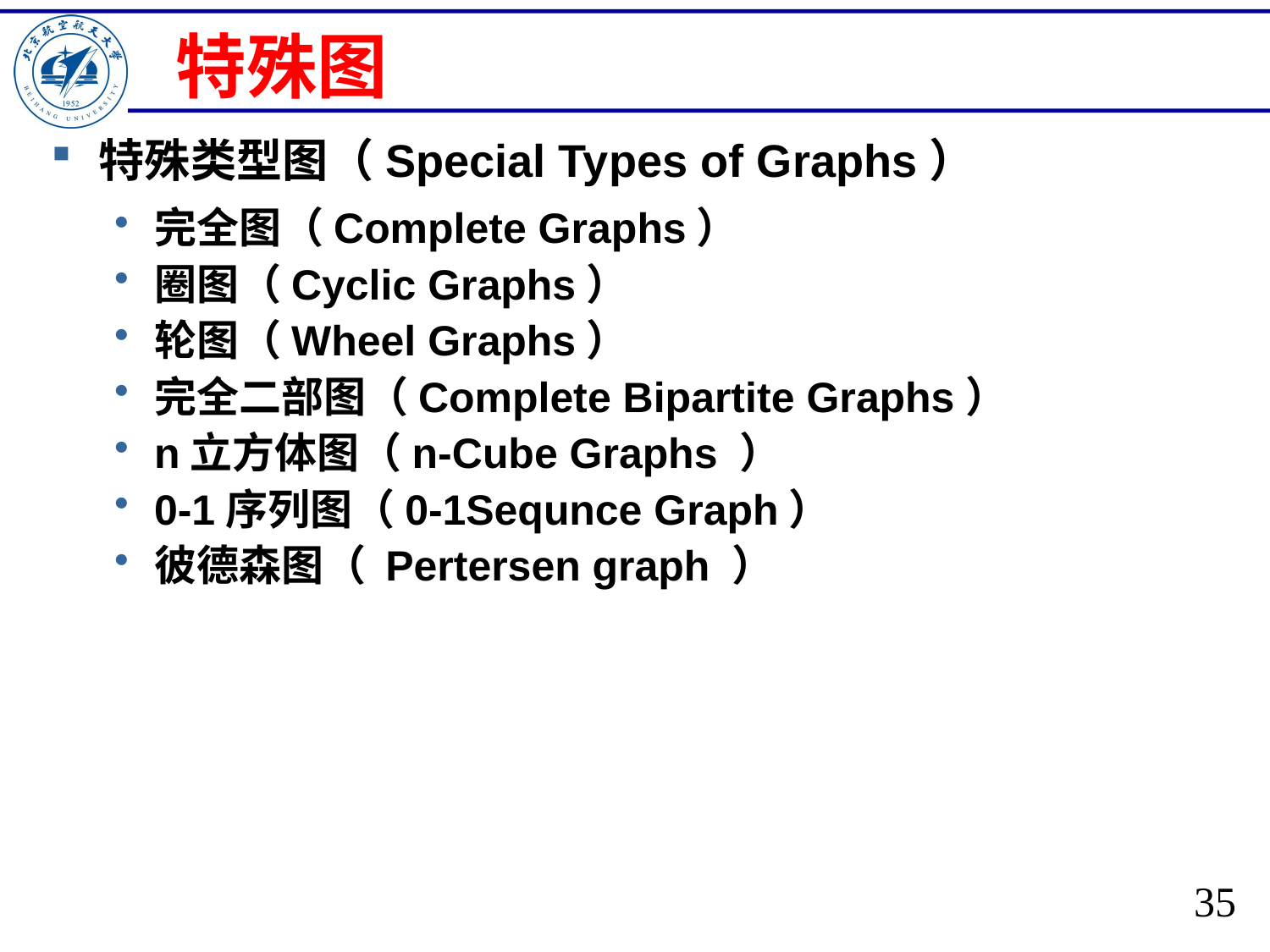

# 特殊图
特殊类型图（Special Types of Graphs）
完全图（Complete Graphs）
圈图（Cyclic Graphs）
轮图（Wheel Graphs）
完全二部图（Complete Bipartite Graphs）
n立方体图（n-Cube Graphs ）
0-1序列图（0-1Sequnce Graph）
彼德森图（ Pertersen graph ）